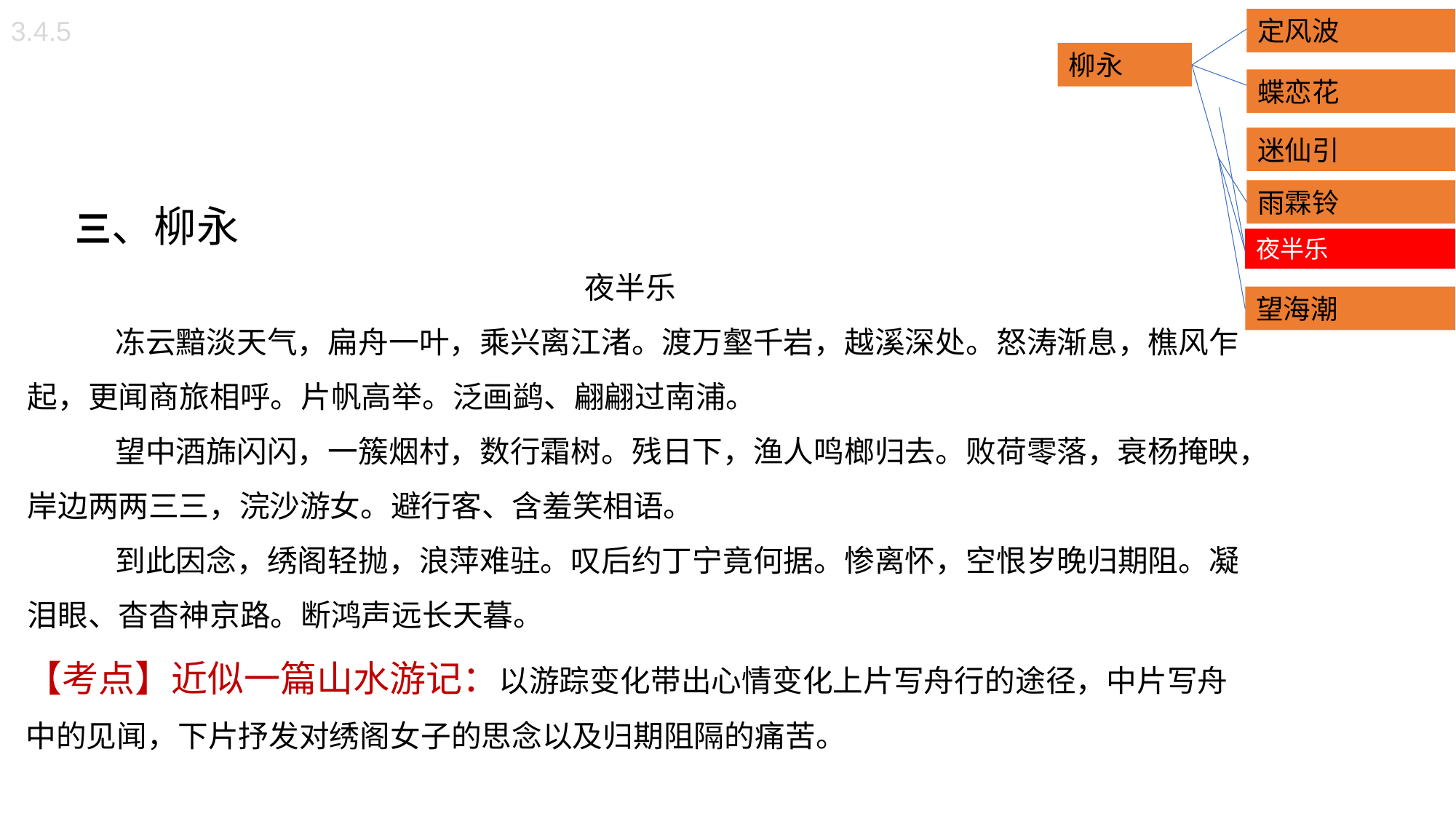

定风波
3.4.5
柳永
蝶恋花
迷仙引
     三、柳永
夜半乐
            冻云黯淡天气，扁舟一叶，乘兴离江渚。渡万壑千岩，越溪深处。怒涛渐息，樵风乍起，更闻商旅相呼。片帆高举。泛画鹢、翩翩过南浦。
            望中酒旆闪闪，一簇烟村，数行霜树。残日下，渔人鸣榔归去。败荷零落，衰杨掩映，岸边两两三三，浣沙游女。避行客、含羞笑相语。
            到此因念，绣阁轻抛，浪萍难驻。叹后约丁宁竟何据。惨离怀，空恨岁晚归期阻。凝泪眼、杳杳神京路。断鸿声远长天暮。
【考点】近似一篇山水游记：以游踪变化带出心情变化上片写舟行的途径，中片写舟中的见闻，下片抒发对绣阁女子的思念以及归期阻隔的痛苦。
雨霖铃
夜半乐
望海潮